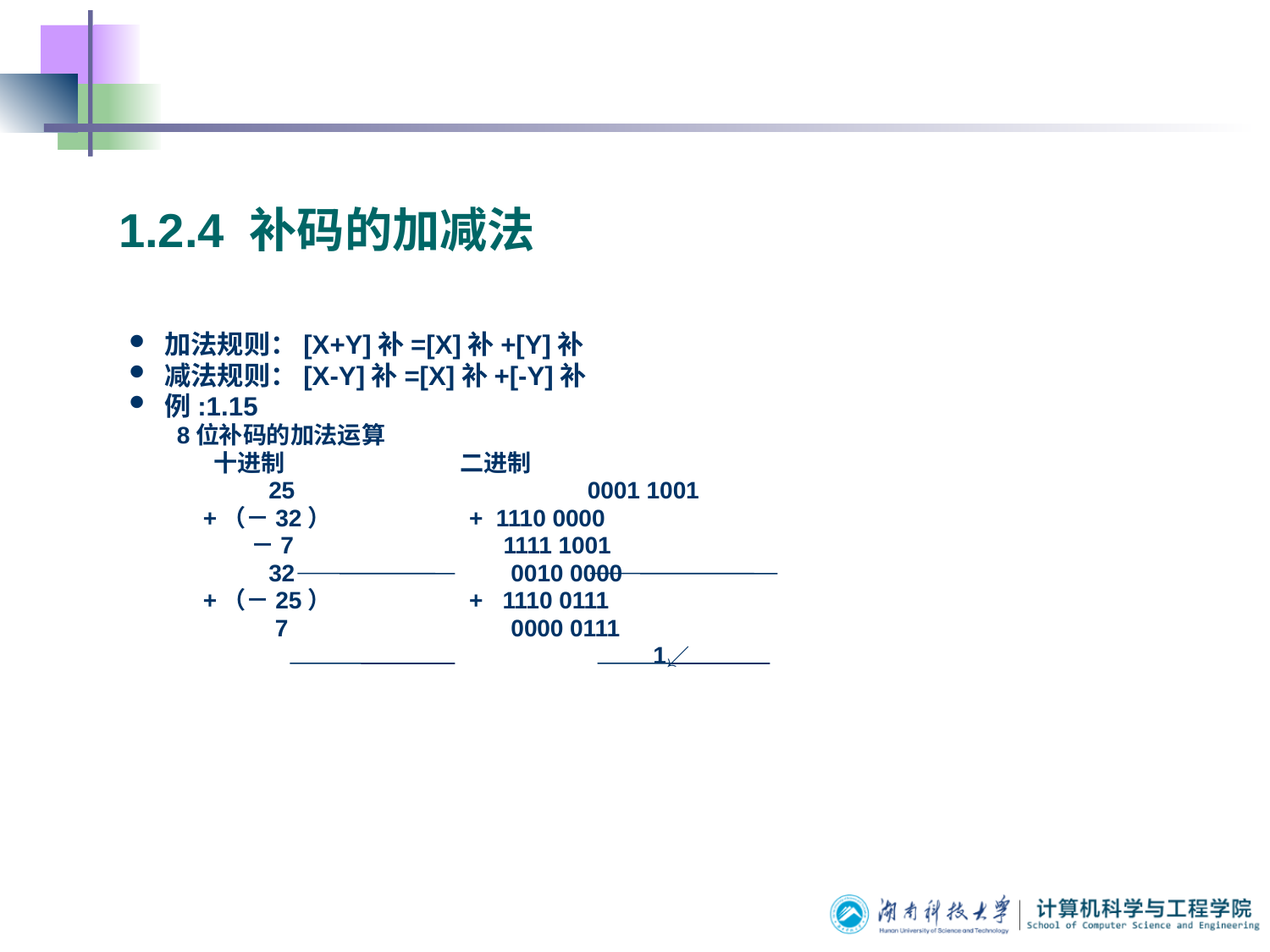

# 1.2.4 补码的加减法
加法规则：[X+Y]补=[X]补+[Y]补
减法规则：[X-Y]补=[X]补+[-Y]补
例:1.15
8位补码的加法运算
      十进制                             	二进制
              25                             	0001 1001
    +（－32）                         +  1110 0000
             －7                                1111 1001
              32                                 0010 0000
    +（－25）                         +   1110 0111
               7                                  0000 0111
				          1↙